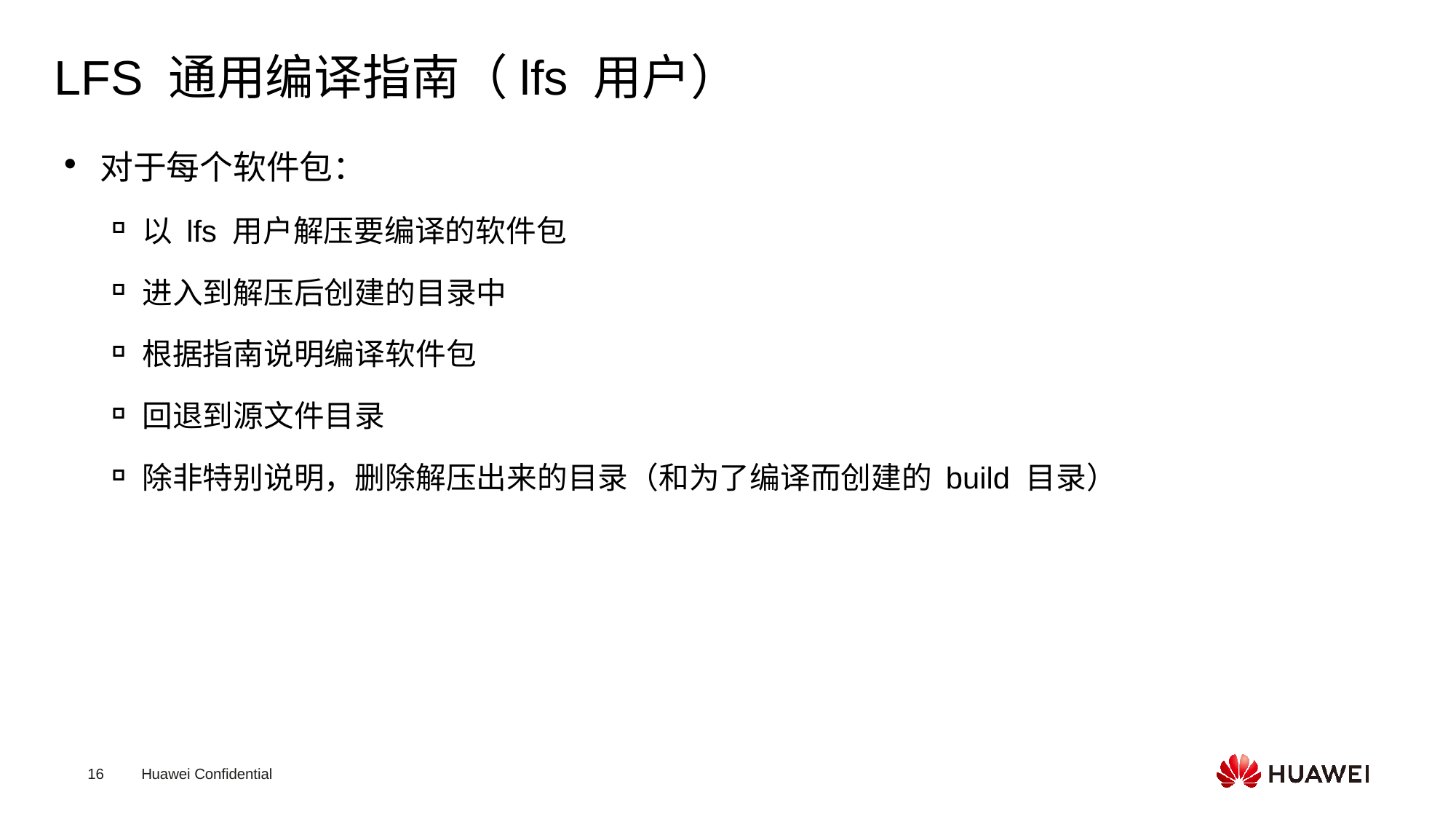

# LFS 通用编译指南（lfs 用户）
对于每个软件包：
以 lfs 用户解压要编译的软件包
进入到解压后创建的目录中
根据指南说明编译软件包
回退到源文件目录
除非特别说明，删除解压出来的目录（和为了编译而创建的 build 目录）